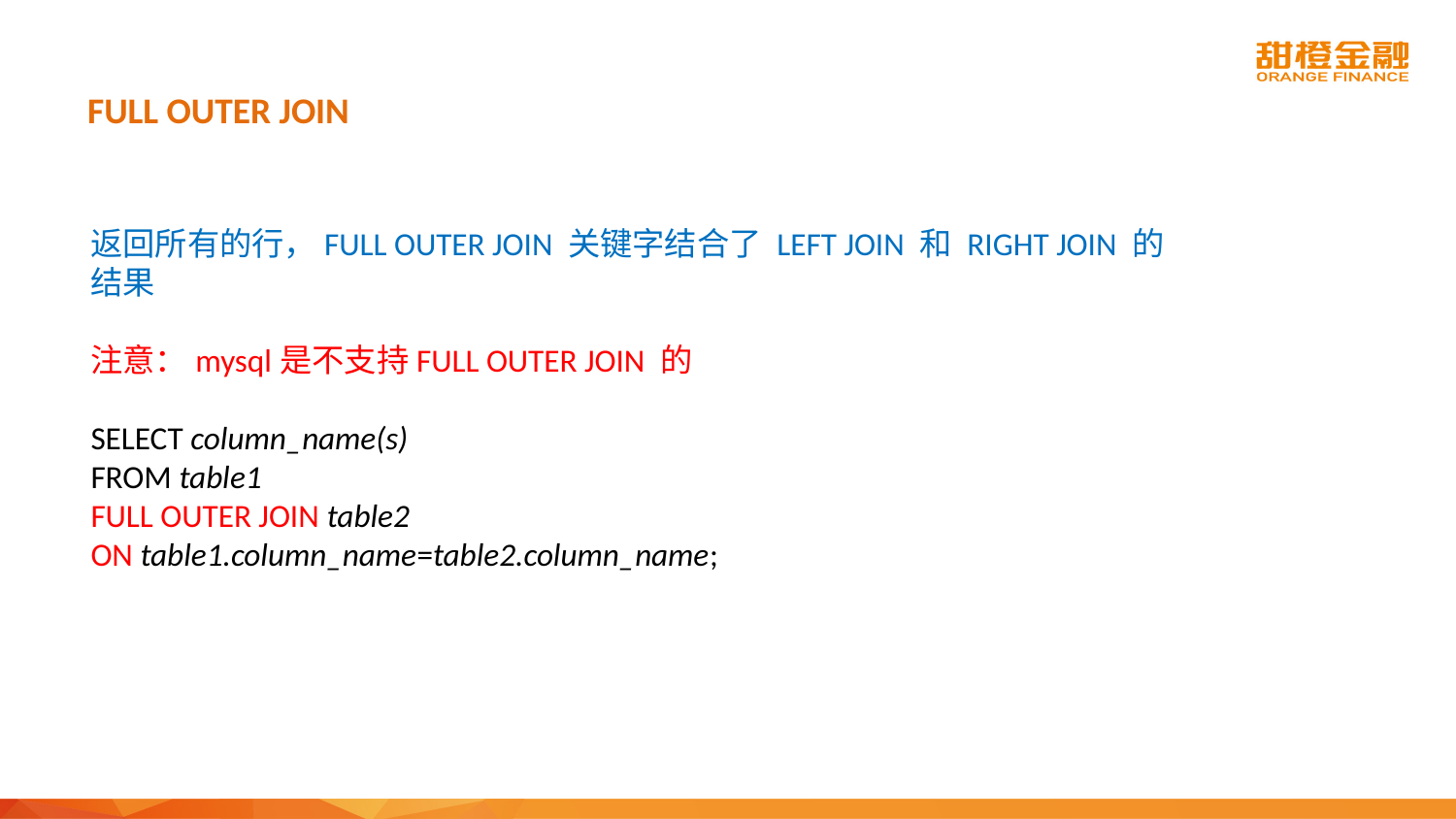

# FULL OUTER JOIN
返回所有的行，FULL OUTER JOIN 关键字结合了 LEFT JOIN 和 RIGHT JOIN 的结果

注意：mysql是不支持FULL OUTER JOIN 的

SELECT column_name(s)
FROM table1
FULL OUTER JOIN table2
ON table1.column_name=table2.column_name;